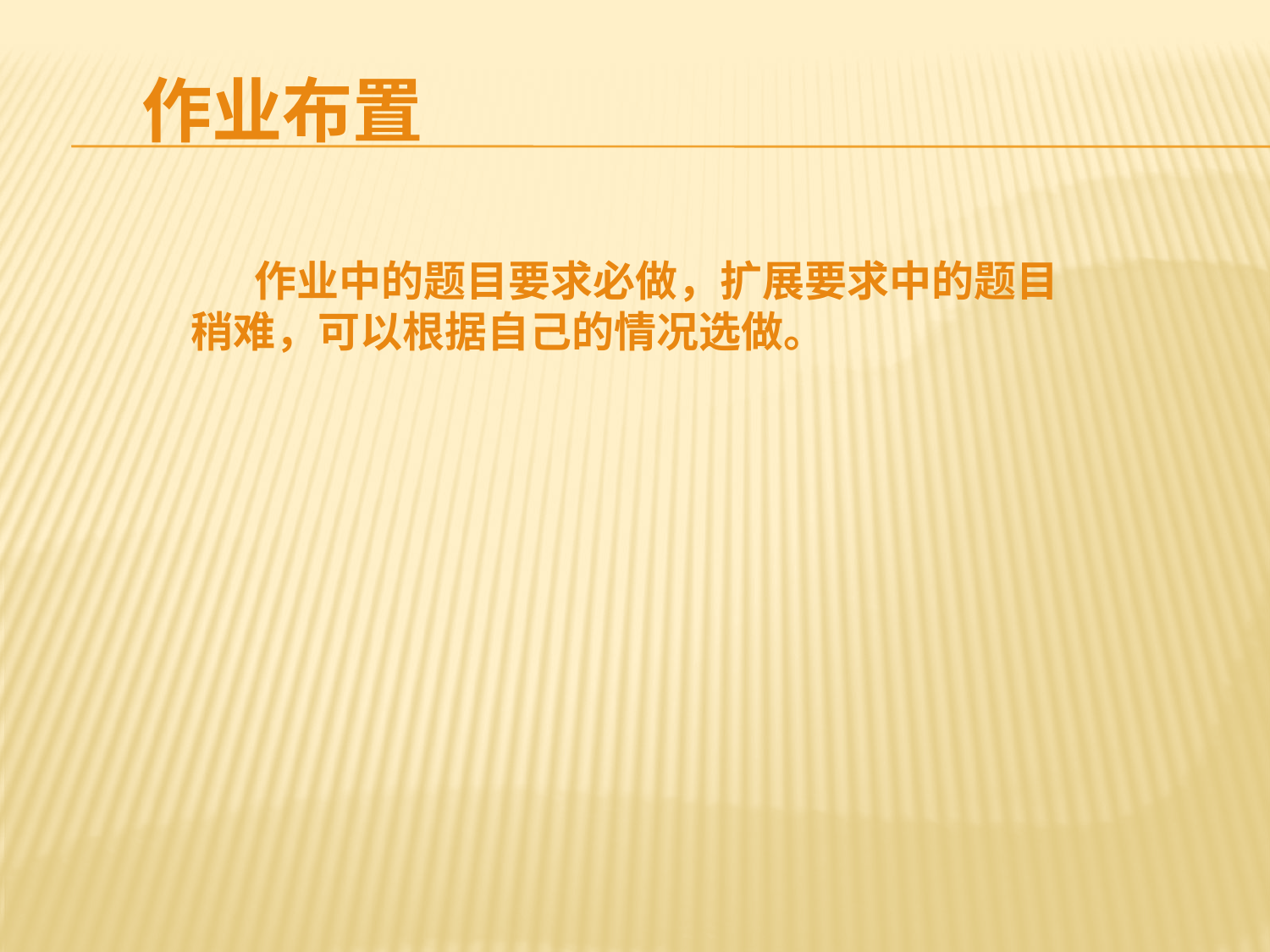

作业布置
作业中的题目要求必做，扩展要求中的题目稍难，可以根据自己的情况选做。